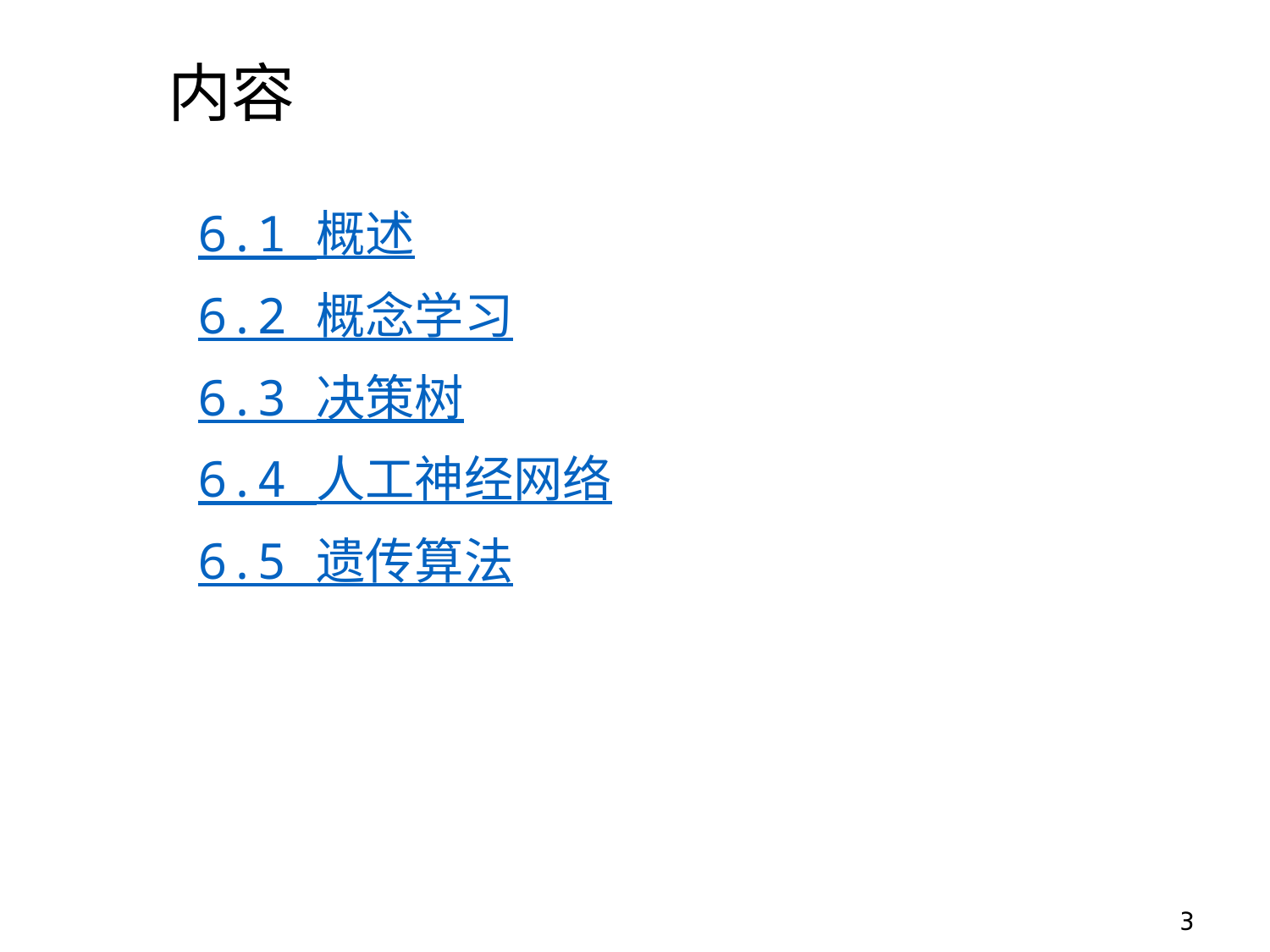

# 内容
6.1 概述
6.2 概念学习
6.3 决策树
6.4 人工神经网络
6.5 遗传算法

3